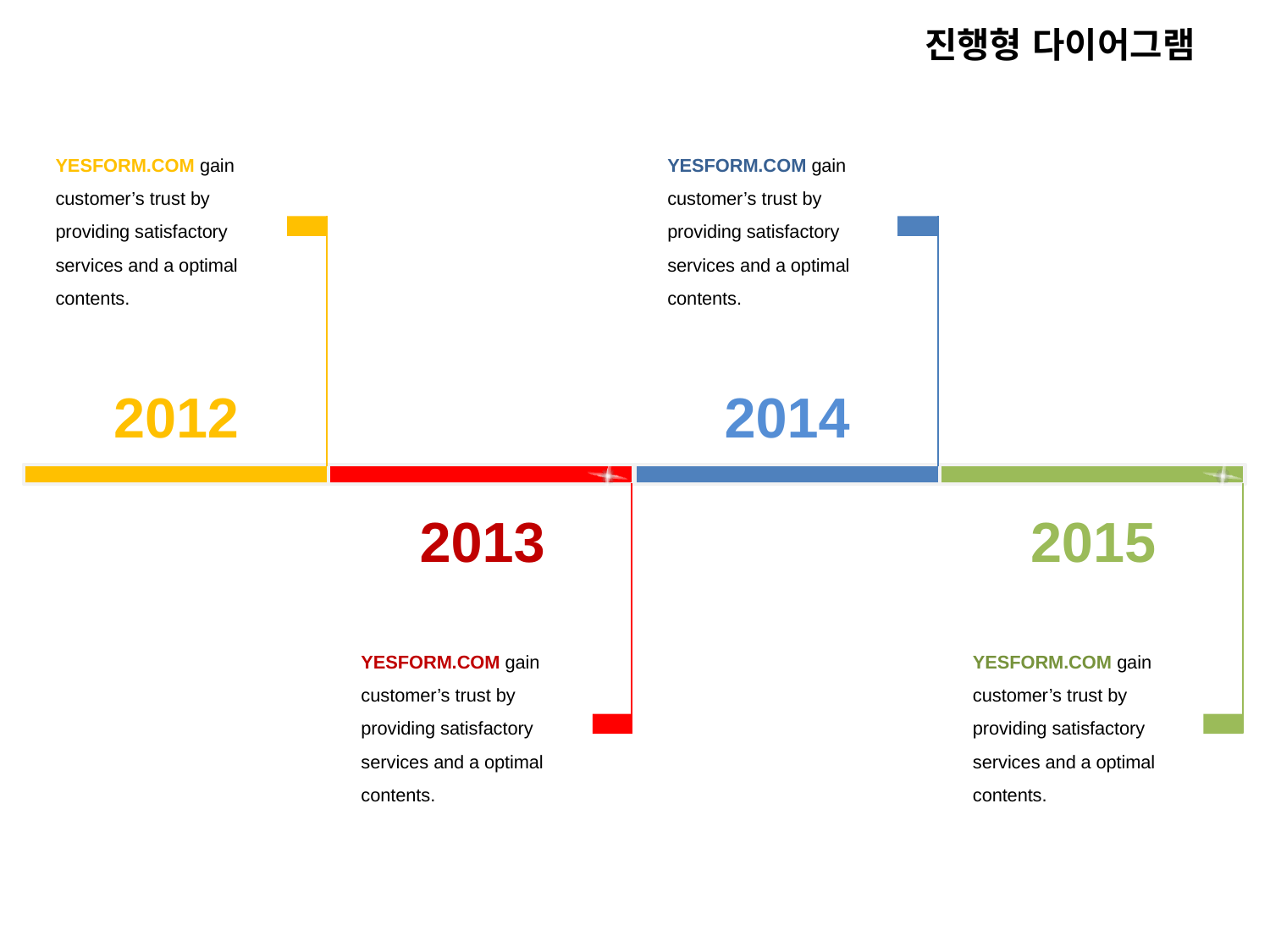

진행형 다이어그램
YESFORM.COM gain customer’s trust by providing satisfactory services and a optimal contents.
YESFORM.COM gain customer’s trust by providing satisfactory services and a optimal contents.

2012
2014

2013
2015
YESFORM.COM gain customer’s trust by providing satisfactory services and a optimal contents.
YESFORM.COM gain customer’s trust by providing satisfactory services and a optimal contents.